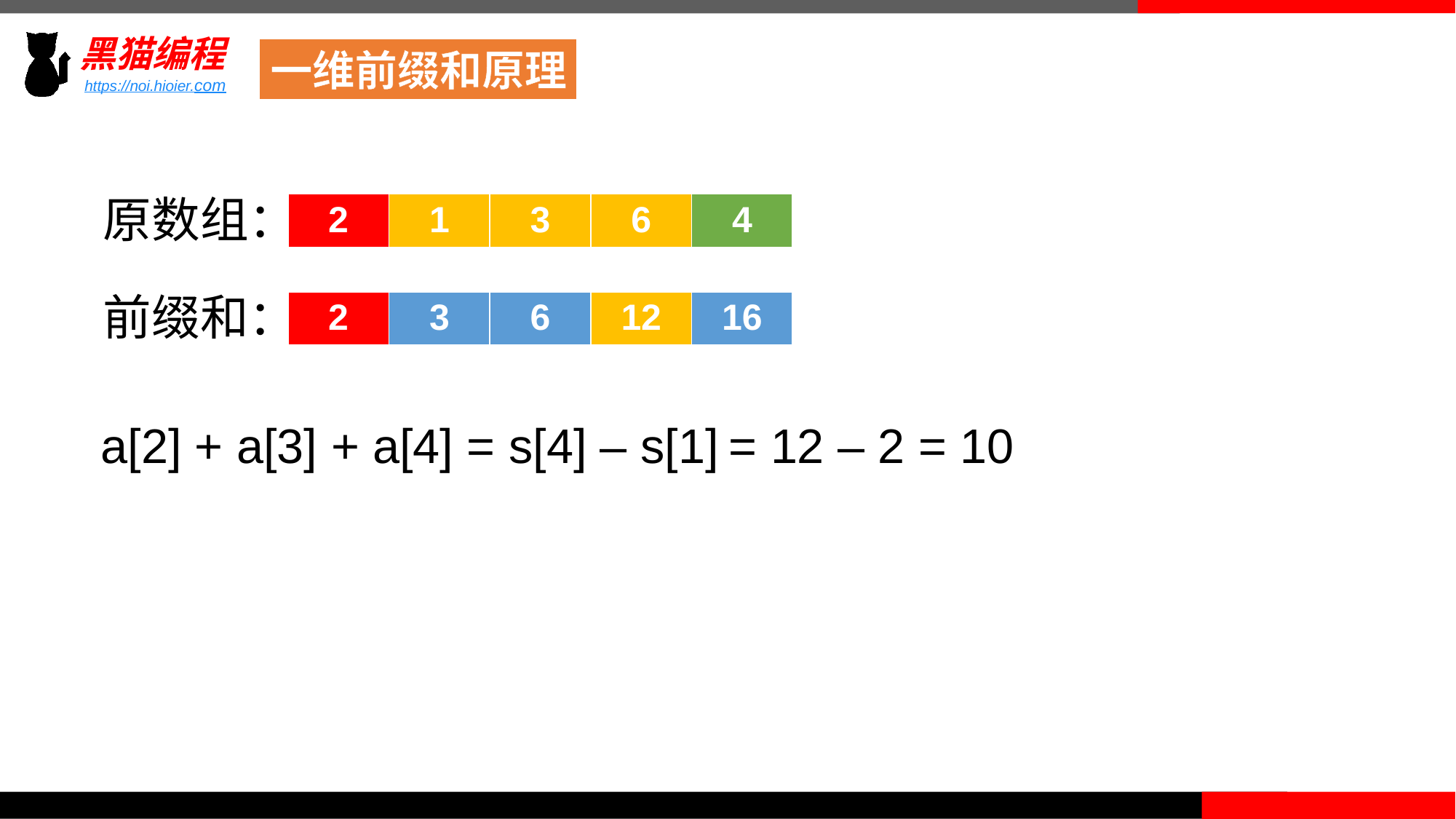

一维前缀和原理
原数组：
| 2 | 1 | 3 | 6 | 4 |
| --- | --- | --- | --- | --- |
| 2 | 1 | 3 | 6 | 4 |
| --- | --- | --- | --- | --- |
| 2 | 1 | 3 | 6 | 4 |
| --- | --- | --- | --- | --- |
前缀和：
| 2 | 3 | 6 | 12 | 16 |
| --- | --- | --- | --- | --- |
| 2 | 3 | 6 | 12 | 16 |
| --- | --- | --- | --- | --- |
| 2 | 3 | 6 | 12 | 16 |
| --- | --- | --- | --- | --- |
a[2] + a[3] + a[4] = s[4] – s[1]
= 12 – 2 = 10